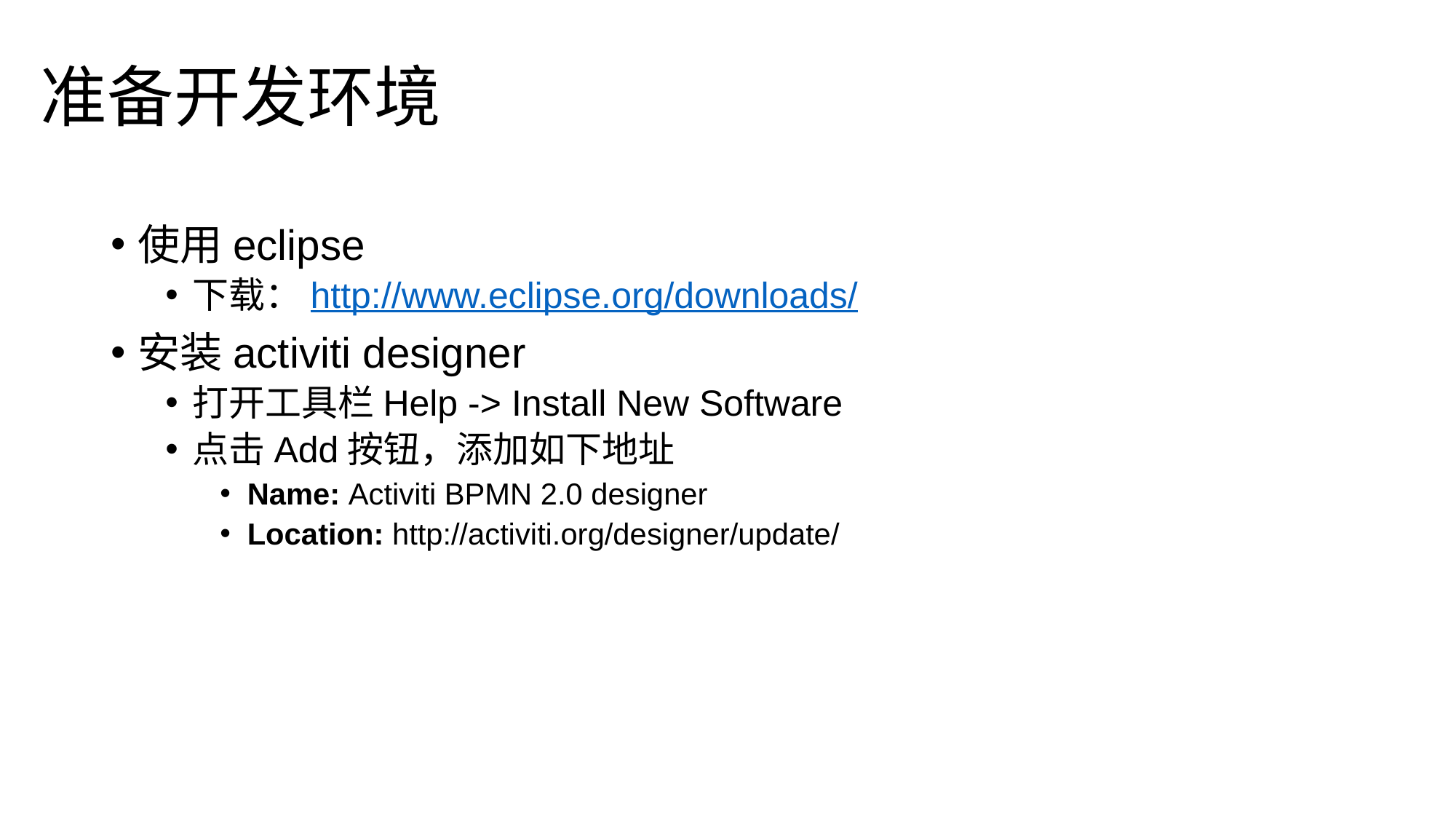

# 准备开发环境
使用eclipse
下载：http://www.eclipse.org/downloads/
安装activiti designer
打开工具栏Help -> Install New Software
点击Add按钮，添加如下地址
Name: Activiti BPMN 2.0 designer
Location: http://activiti.org/designer/update/